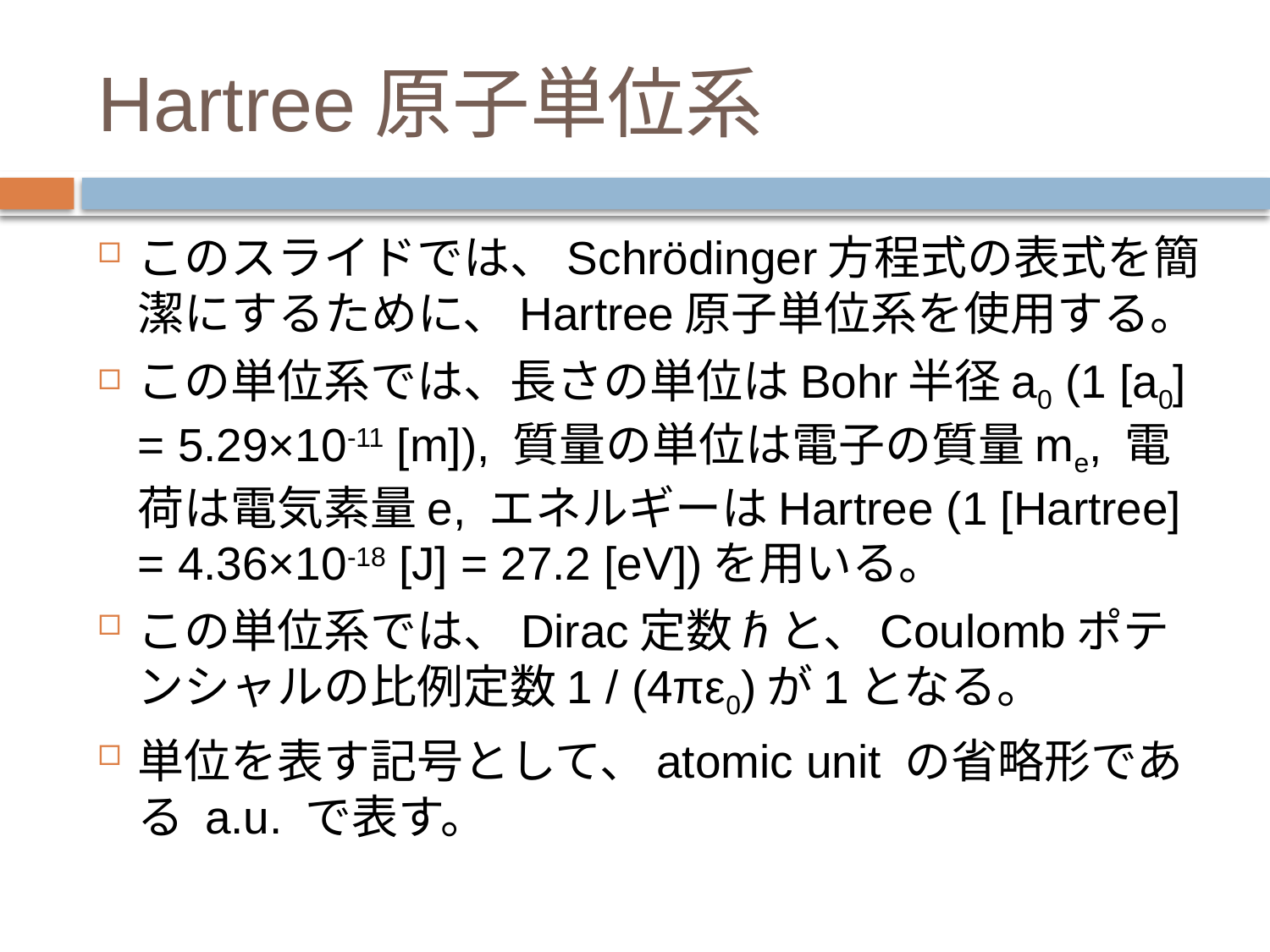

# Hartree原子単位系
このスライドでは、Schrödinger方程式の表式を簡潔にするために、Hartree原子単位系を使用する。
この単位系では、長さの単位はBohr半径a0 (1 [a0] = 5.29×10-11 [m]), 質量の単位は電子の質量me, 電荷は電気素量e, エネルギーはHartree (1 [Hartree] = 4.36×10-18 [J] = 27.2 [eV])を用いる。
この単位系では、Dirac定数ℏと、Coulombポテンシャルの比例定数1 / (4πε0)が1となる。
単位を表す記号として、atomic unit の省略形である a.u. で表す。